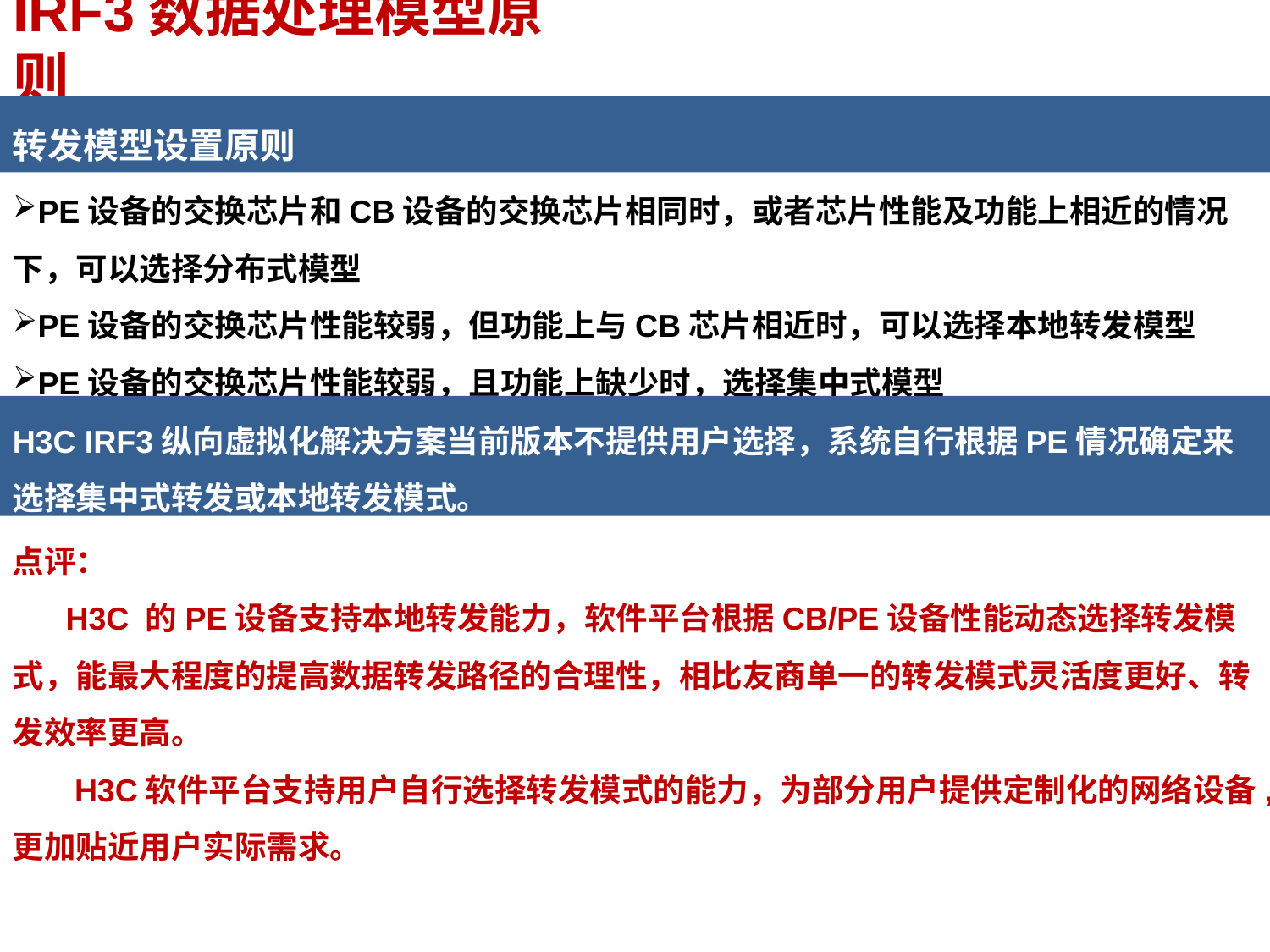

# IRF3数据处理模型原则
转发模型设置原则
PE设备的交换芯片和CB设备的交换芯片相同时，或者芯片性能及功能上相近的情况下，可以选择分布式模型
PE设备的交换芯片性能较弱，但功能上与CB芯片相近时，可以选择本地转发模型
PE设备的交换芯片性能较弱，且功能上缺少时，选择集中式模型
H3C IRF3纵向虚拟化解决方案当前版本不提供用户选择，系统自行根据PE情况确定来选择集中式转发或本地转发模式。
点评：
      H3C 的PE设备支持本地转发能力，软件平台根据CB/PE设备性能动态选择转发模式，能最大程度的提高数据转发路径的合理性，相比友商单一的转发模式灵活度更好、转发效率更高。
       H3C软件平台支持用户自行选择转发模式的能力，为部分用户提供定制化的网络设备,更加贴近用户实际需求。